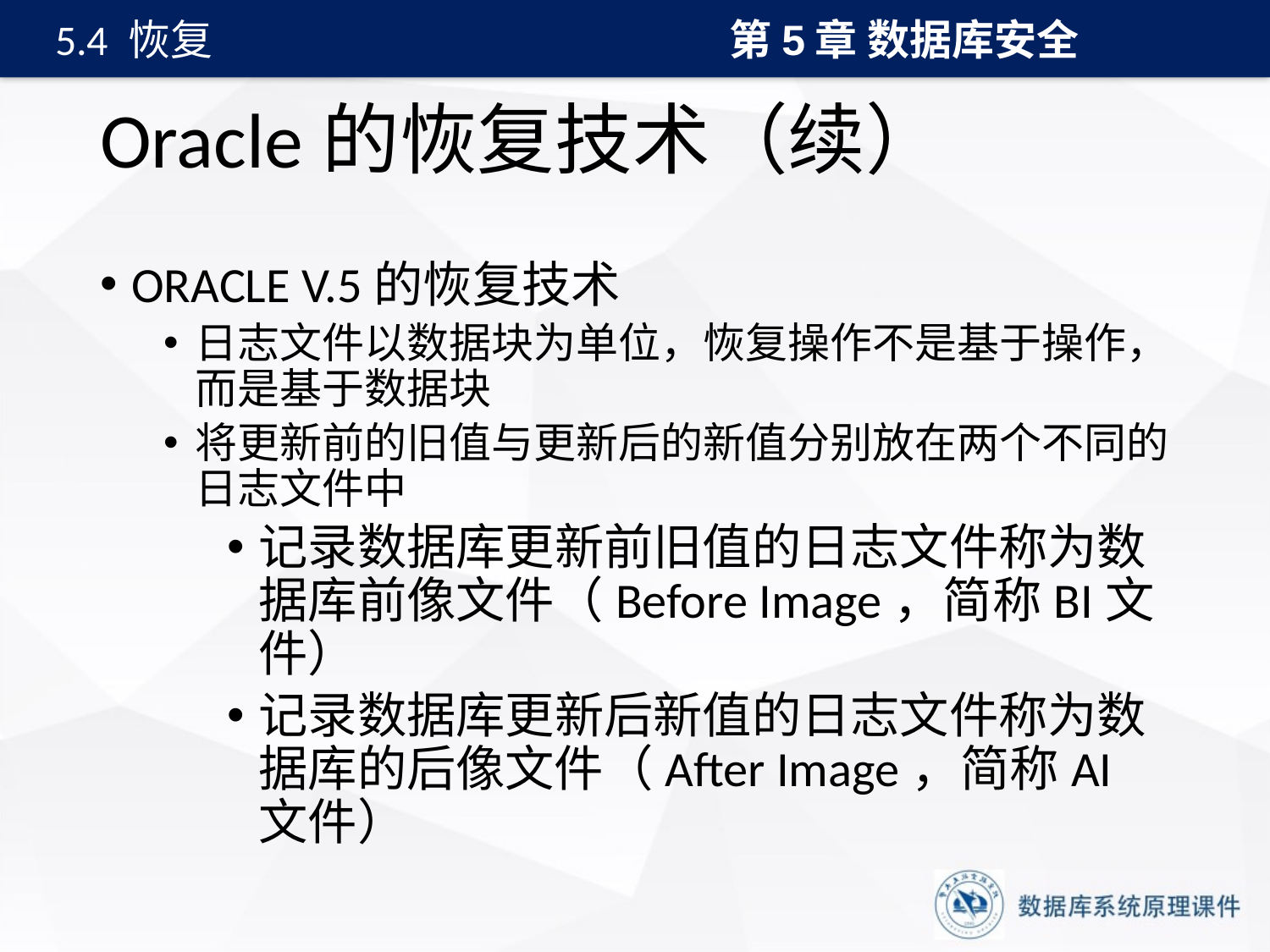

第5章 数据库安全
5.4 恢复
# Oracle的恢复技术（续）
ORACLE V.5的恢复技术
日志文件以数据块为单位，恢复操作不是基于操作，而是基于数据块
将更新前的旧值与更新后的新值分别放在两个不同的日志文件中
记录数据库更新前旧值的日志文件称为数据库前像文件（Before Image，简称BI文件）
记录数据库更新后新值的日志文件称为数据库的后像文件（After Image，简称AI文件）